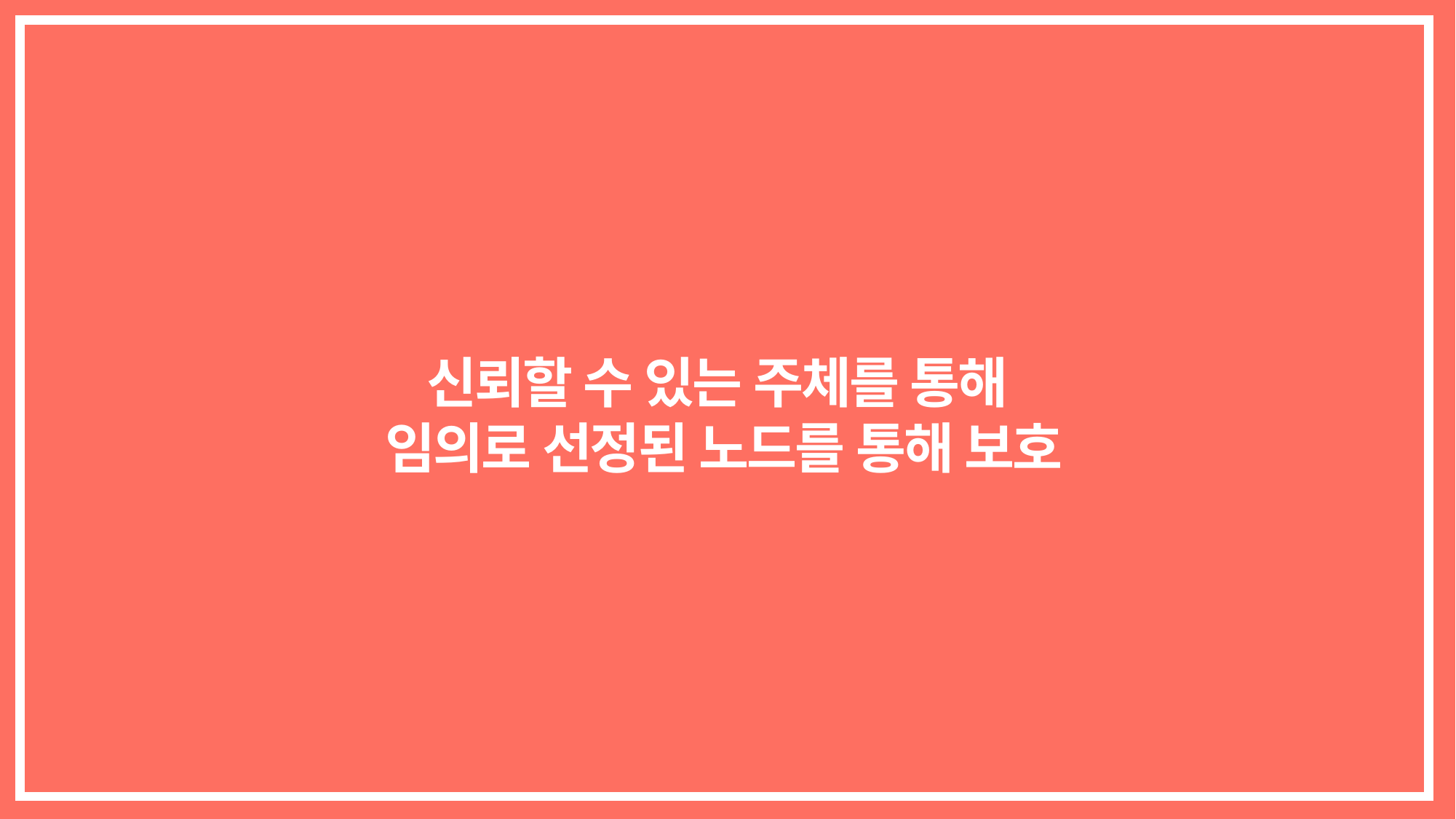

신뢰할 수 있는 주체를 통해
임의로 선정된 노드를 통해 보호